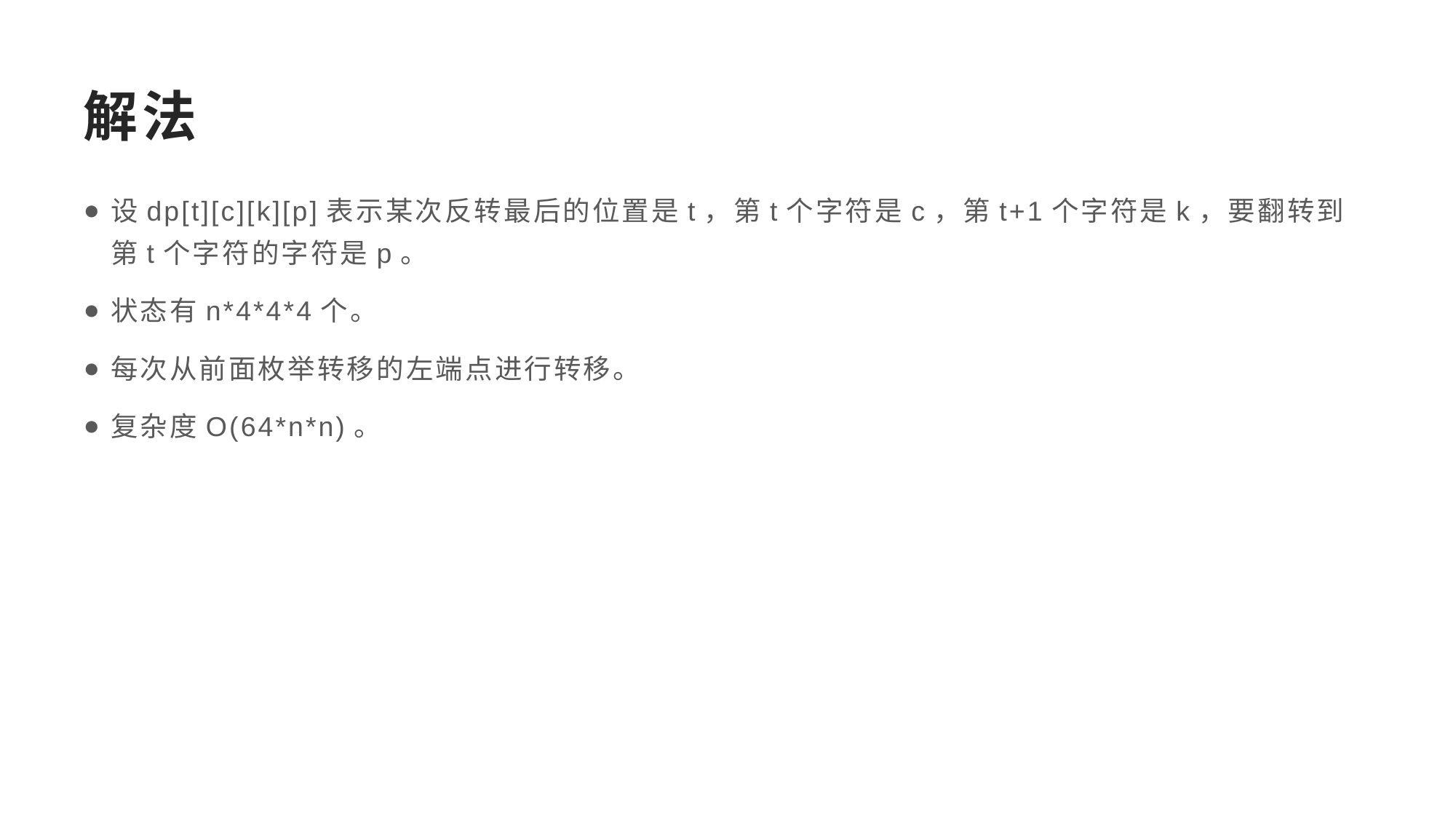

# 解法
设dp[t][c][k][p]表示某次反转最后的位置是t，第t个字符是c，第t+1个字符是k，要翻转到第t个字符的字符是p。
状态有n*4*4*4个。
每次从前面枚举转移的左端点进行转移。
复杂度O(64*n*n)。